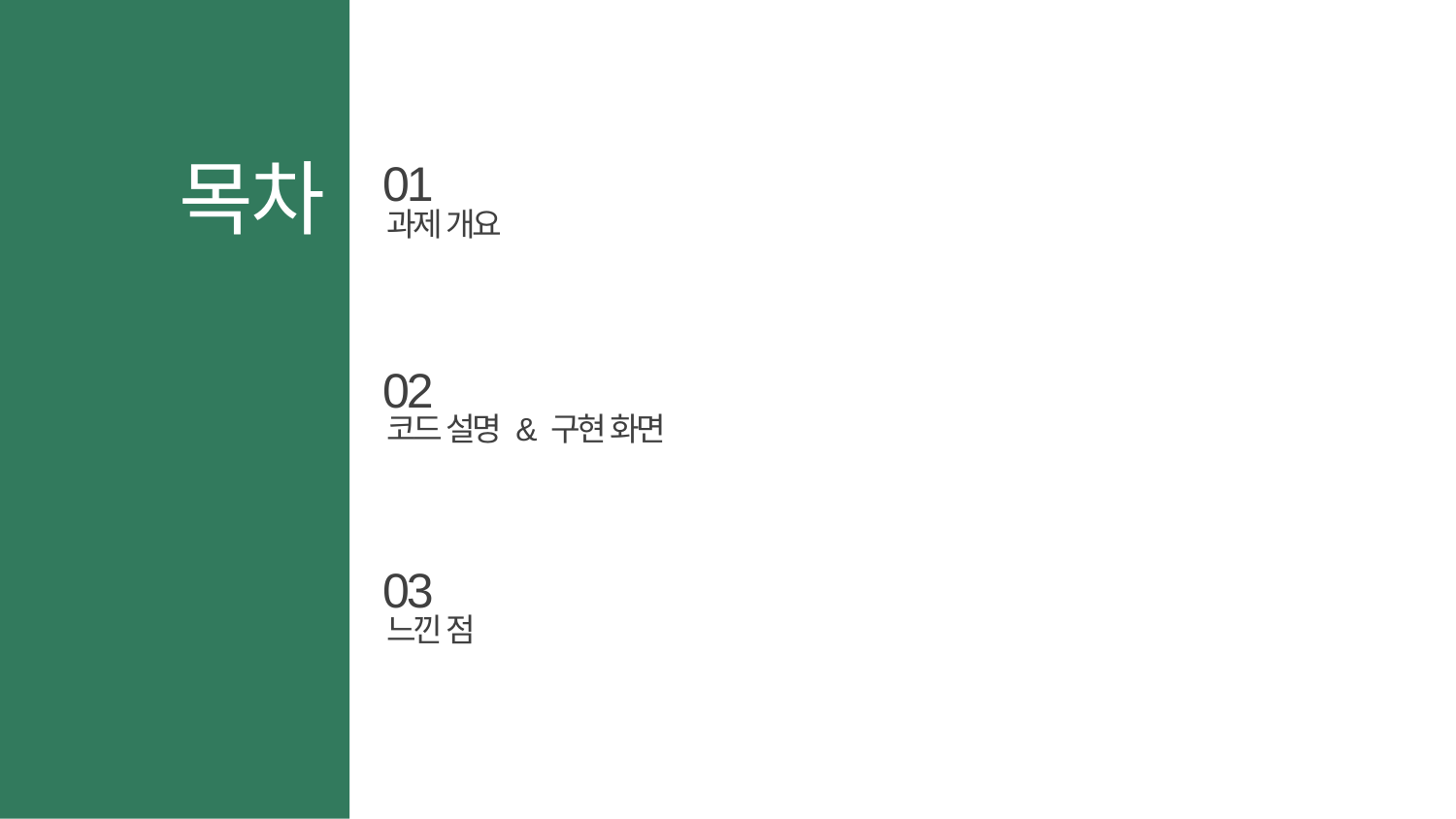

목차
01
과제 개요
02
코드 설명 & 구현 화면
03
느낀 점